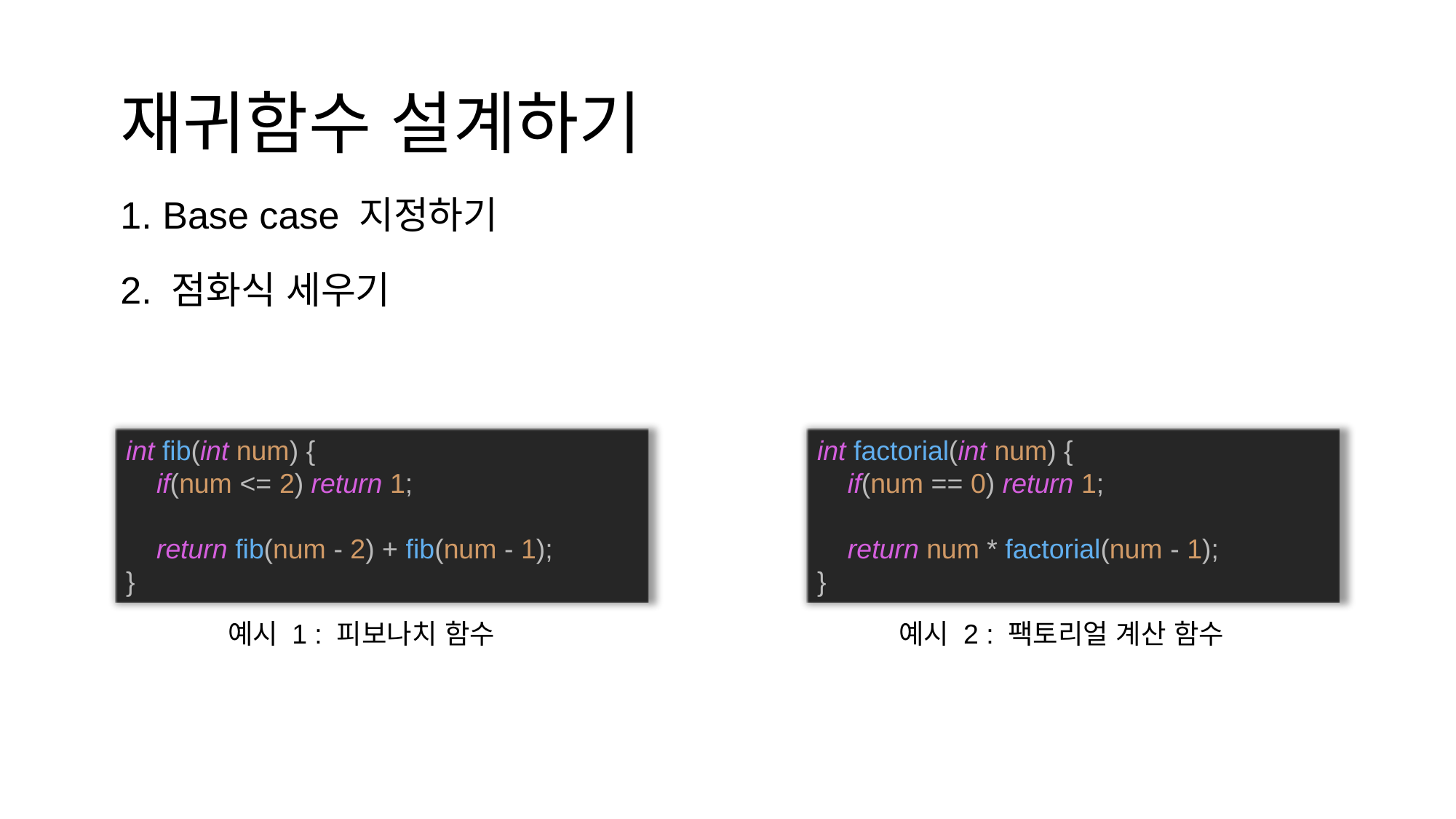

재귀함수 설계하기
1. Base case 지정하기
2. 점화식 세우기
int fib(int num) {
    if(num <= 2) return 1;
    return fib(num - 2) + fib(num - 1);
}
int factorial(int num) {
    if(num == 0) return 1;
    return num * factorial(num - 1);
}
예시 1 : 피보나치 함수
예시 2 : 팩토리얼 계산 함수